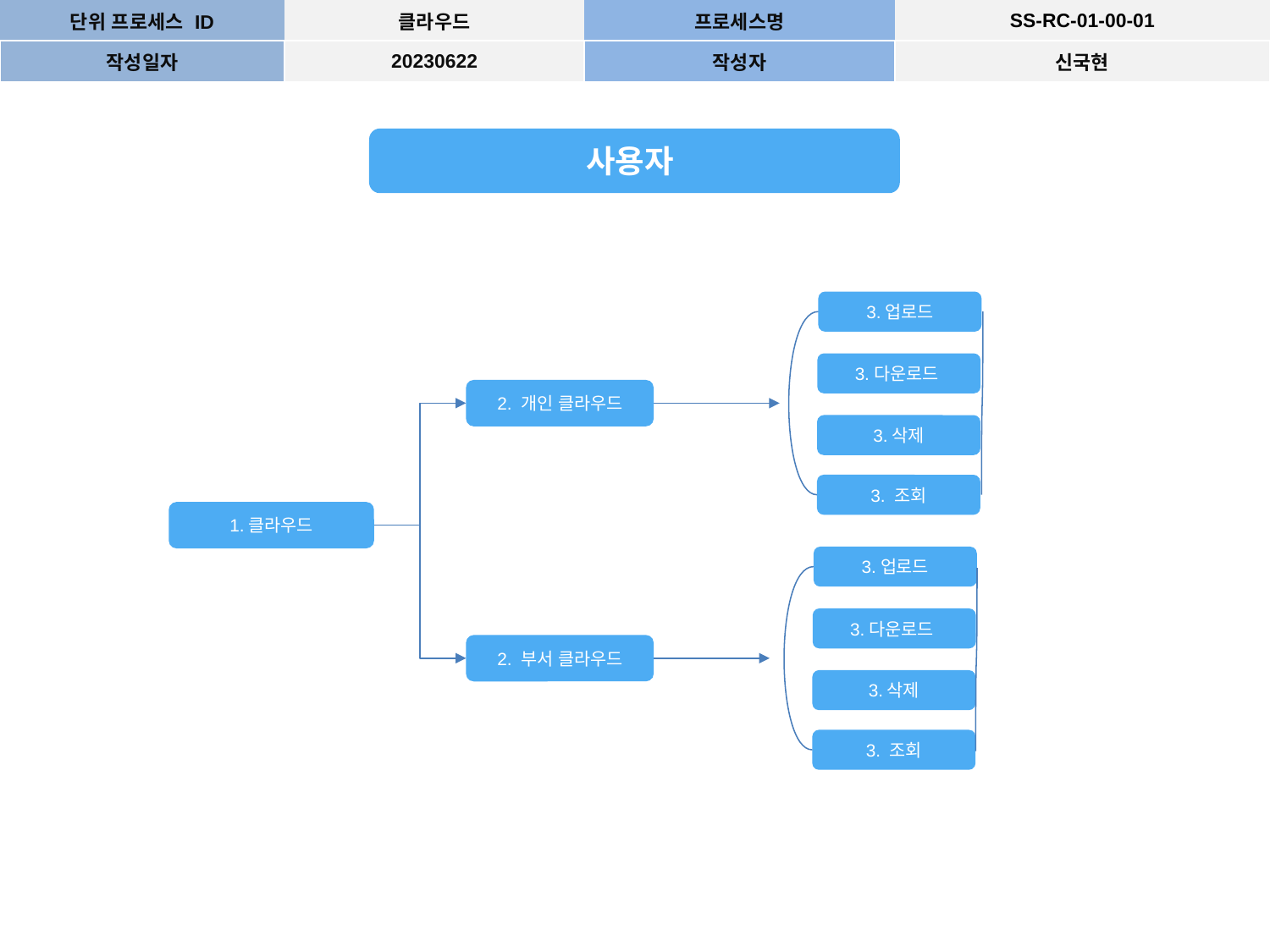

| 단위 프로세스 ID | 클라우드 | 프로세스명 | SS-RC-01-00-01 |
| --- | --- | --- | --- |
| 작성일자 | 20230622 | 작성자 | 신국현 |
사용자
3.업로드
3.다운로드
2. 개인 클라우드
3.삭제
3. 조회
1.클라우드
3.업로드
3.다운로드
2. 부서 클라우드
3.삭제
3. 조회